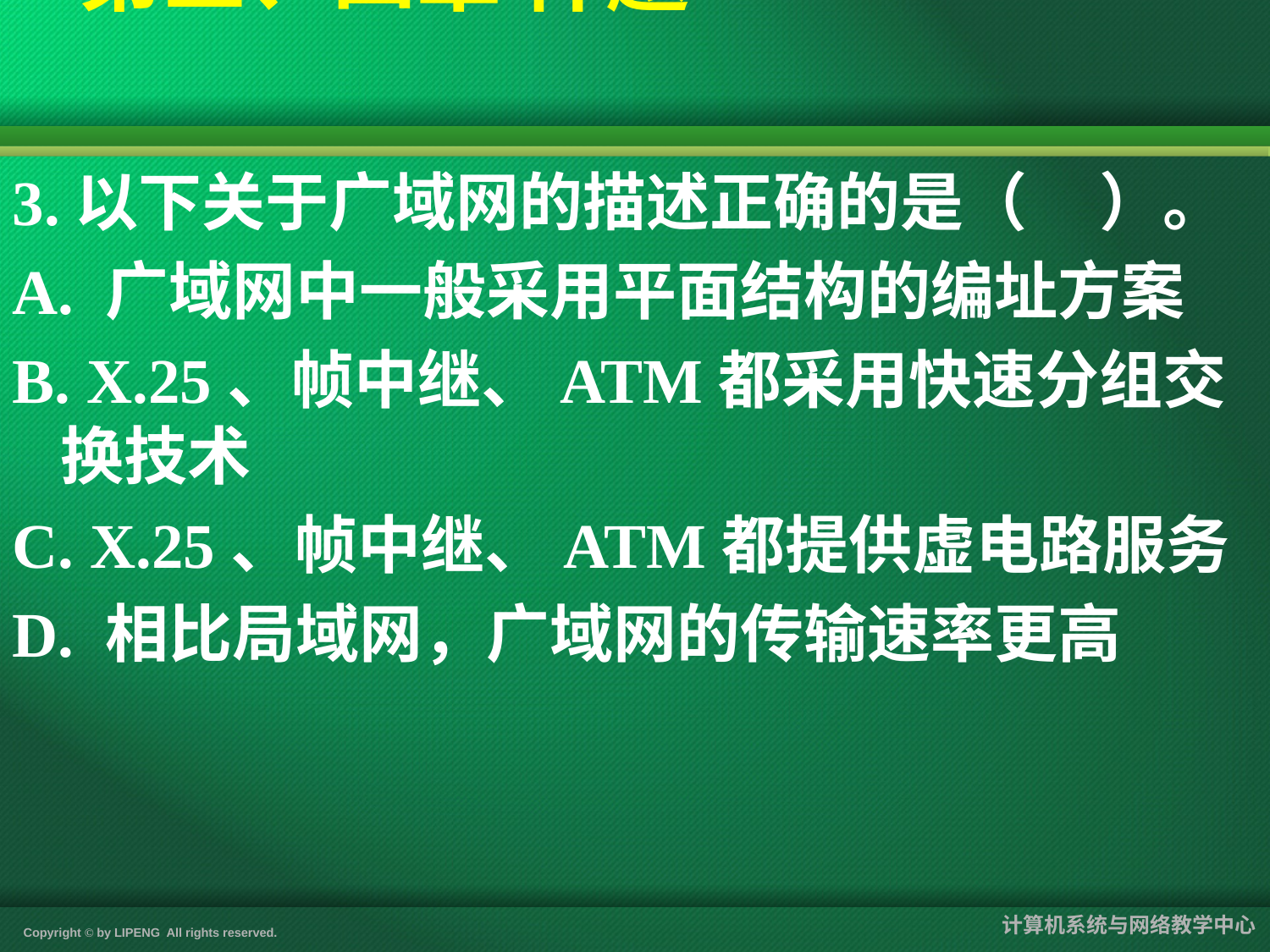

# 第三、四章 样题
3.以下关于广域网的描述正确的是（     ）。
A. 广域网中一般采用平面结构的编址方案
B. X.25、帧中继、ATM都采用快速分组交换技术
C. X.25、帧中继、ATM都提供虚电路服务
D. 相比局域网，广域网的传输速率更高